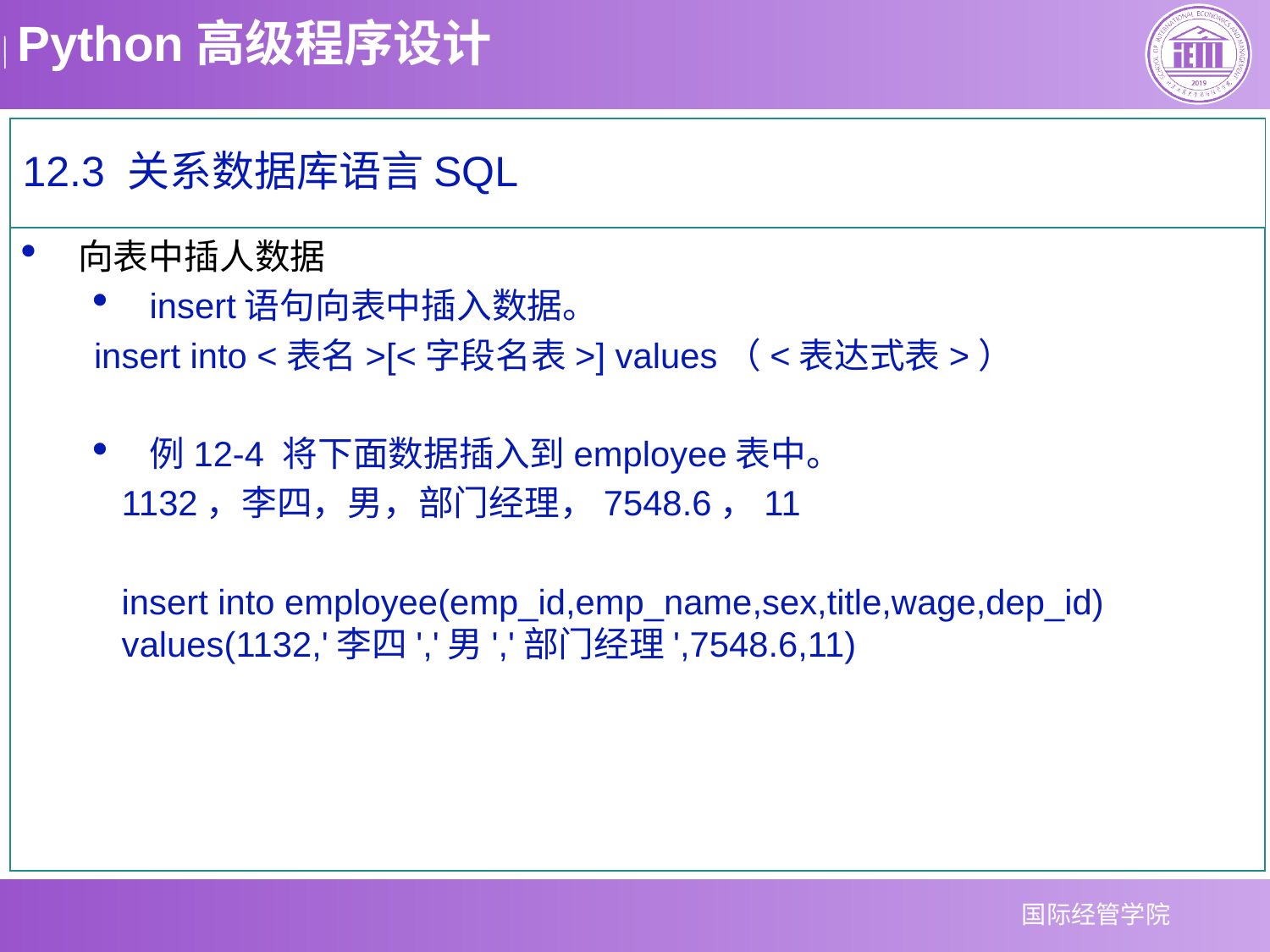

12.3 关系数据库语言SQL
向表中插人数据
insert语句向表中插入数据。
insert into <表名>[<字段名表>] values（<表达式表>）

例12-4 将下面数据插入到employee表中。
1132，李四，男，部门经理，7548.6，11

insert into employee(emp_id,emp_name,sex,title,wage,dep_id) values(1132,'李四','男','部门经理',7548.6,11)